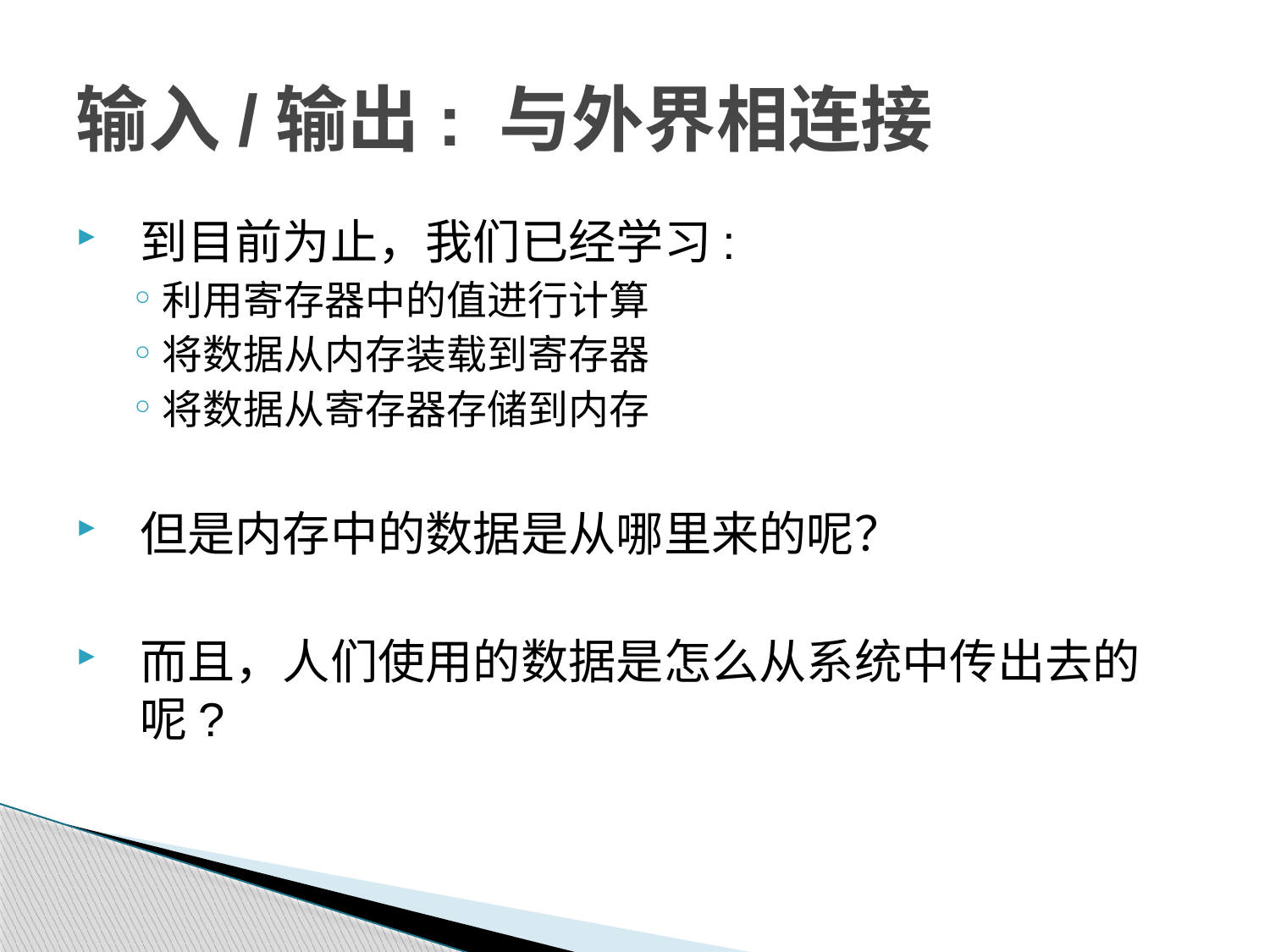

# 输入/输出: 与外界相连接
到目前为止，我们已经学习:
利用寄存器中的值进行计算
将数据从内存装载到寄存器
将数据从寄存器存储到内存

但是内存中的数据是从哪里来的呢？

而且，人们使用的数据是怎么从系统中传出去的呢?